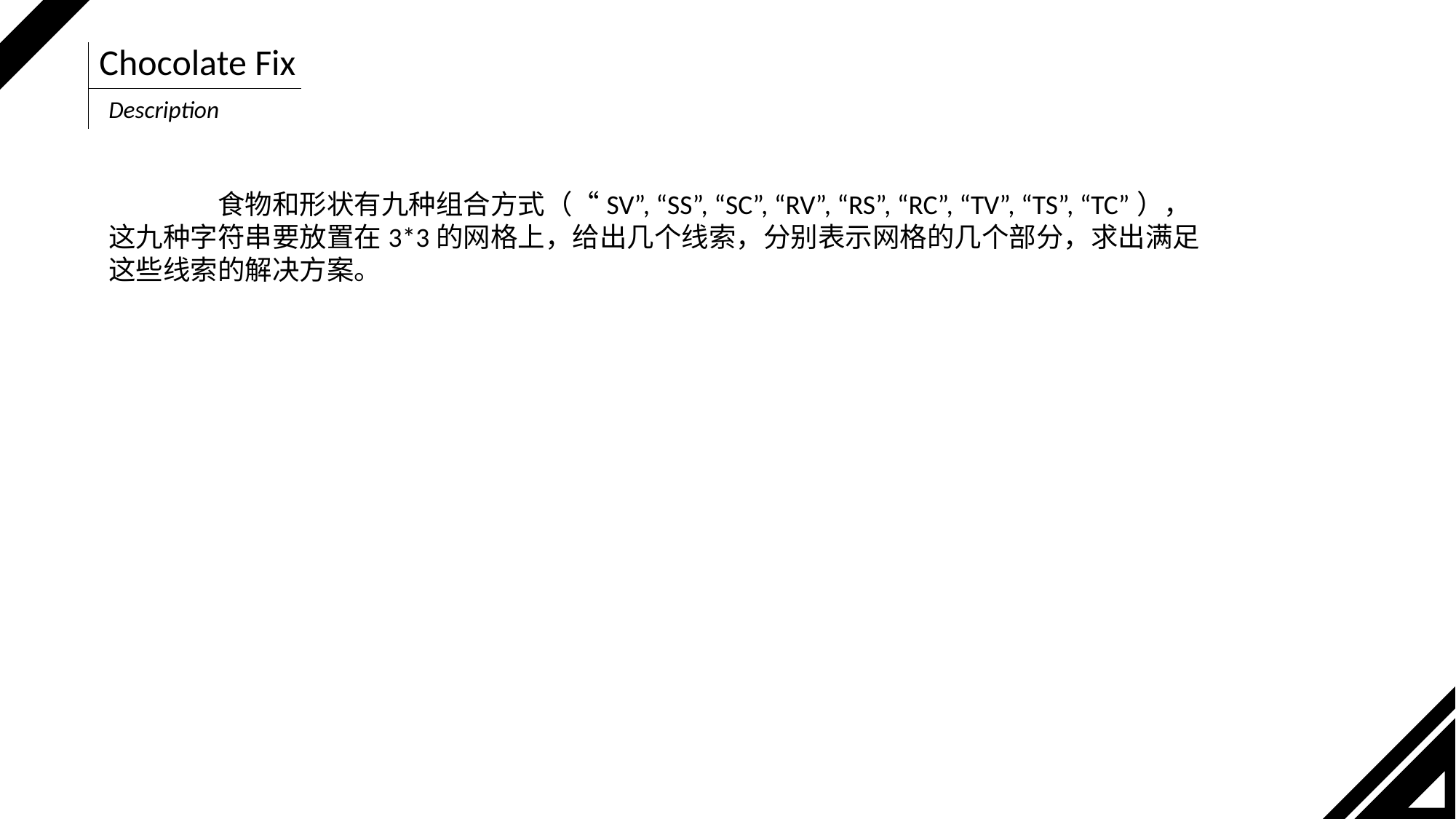

Chocolate Fix
Description
	食物和形状有九种组合方式（“SV”, “SS”, “SC”, “RV”, “RS”, “RC”, “TV”, “TS”, “TC”），这九种字符串要放置在3*3的网格上，给出几个线索，分别表示网格的几个部分，求出满足这些线索的解决方案。